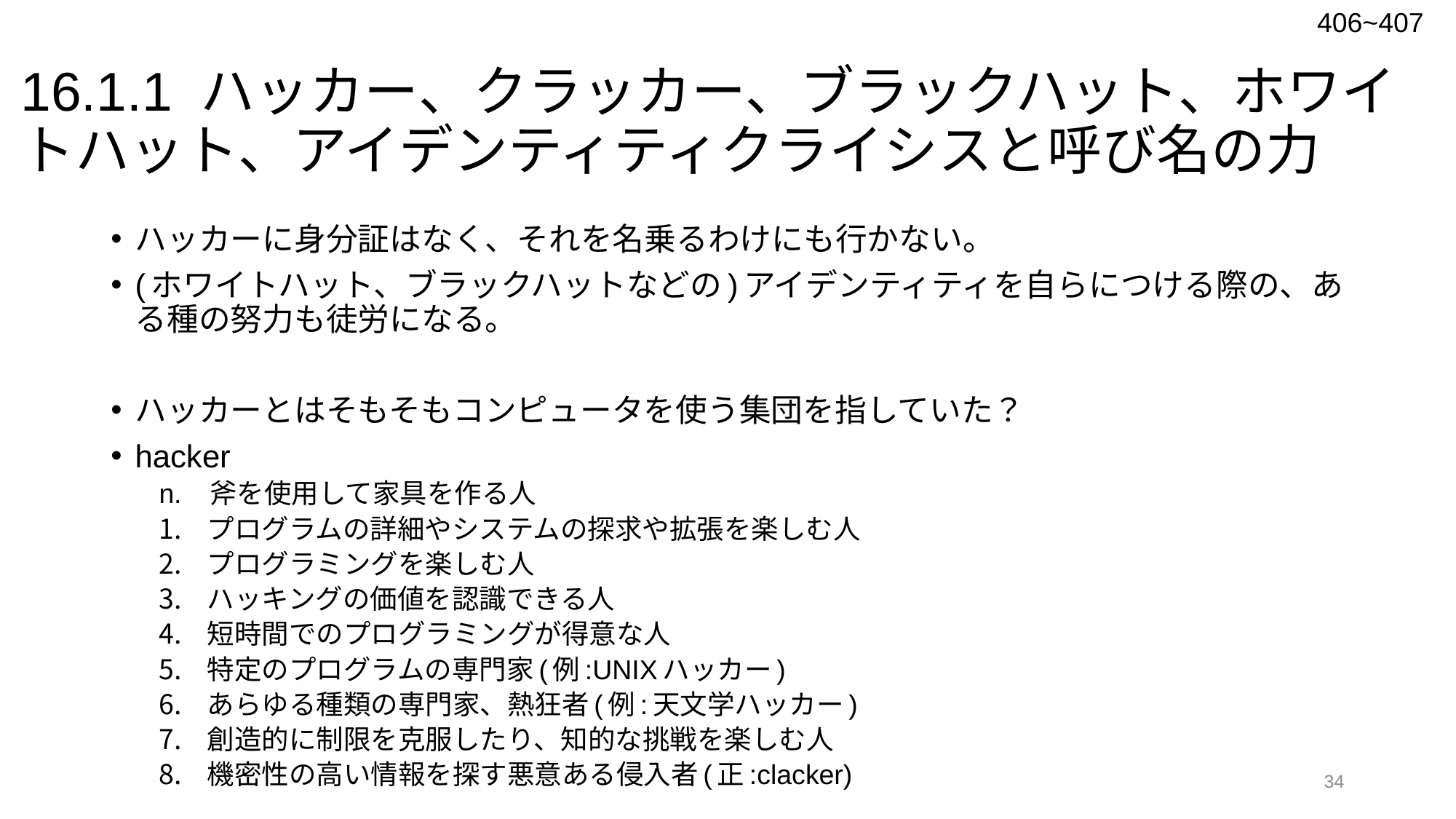

406~407
# 16.1.1 ハッカー、クラッカー、ブラックハット、ホワイトハット、アイデンティティクライシスと呼び名の力
ハッカーに身分証はなく、それを名乗るわけにも行かない。
(ホワイトハット、ブラックハットなどの)アイデンティティを自らにつける際の、ある種の努力も徒労になる。

ハッカーとはそもそもコンピュータを使う集団を指していた？
hacker
n.   斧を使用して家具を作る人
プログラムの詳細やシステムの探求や拡張を楽しむ人
プログラミングを楽しむ人
ハッキングの価値を認識できる人
短時間でのプログラミングが得意な人
特定のプログラムの専門家(例:UNIXハッカー)
あらゆる種類の専門家、熱狂者(例:天文学ハッカー)
創造的に制限を克服したり、知的な挑戦を楽しむ人
機密性の高い情報を探す悪意ある侵入者(正:clacker)

34